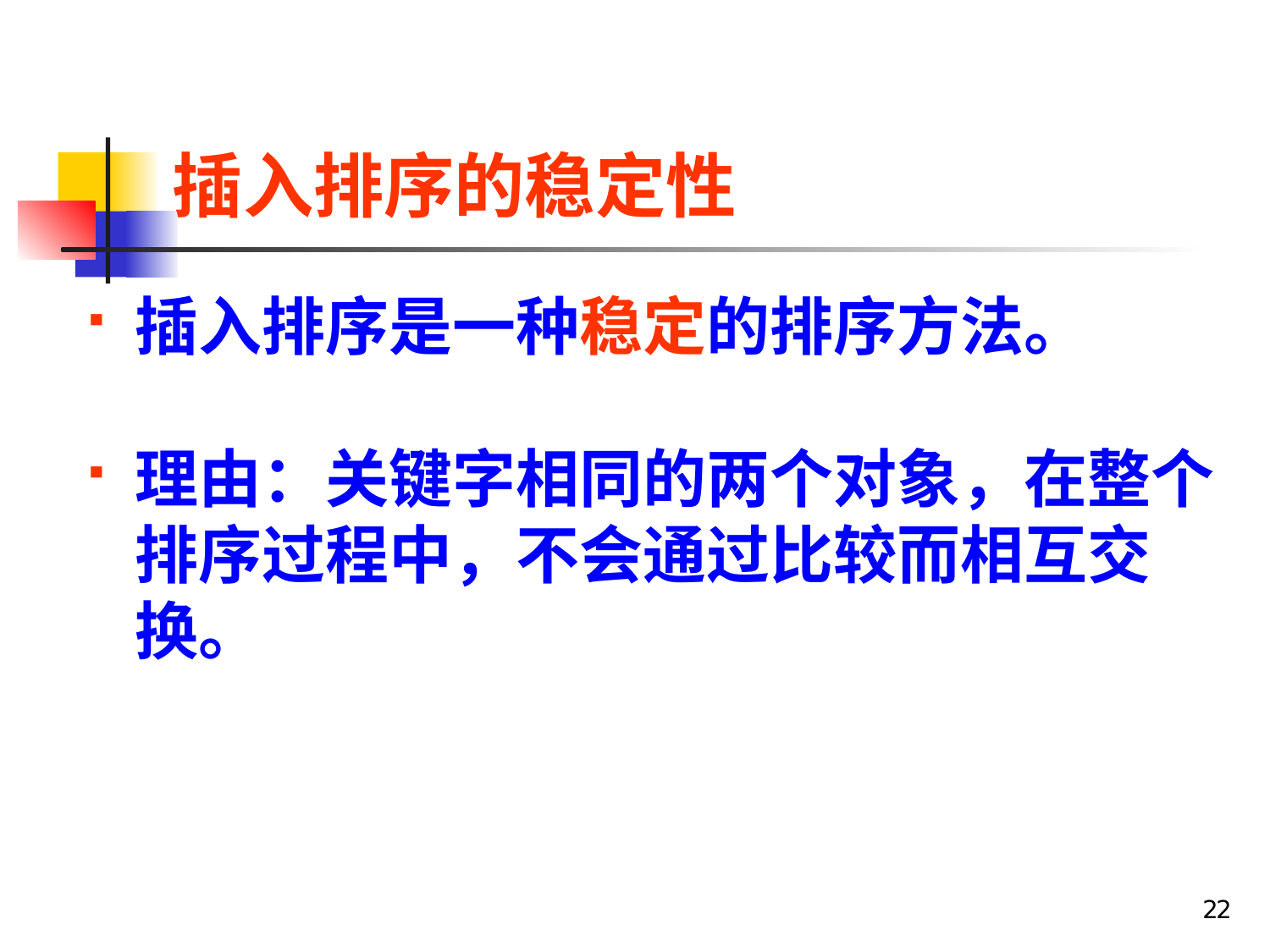

# 插入排序的稳定性
插入排序是一种稳定的排序方法。

理由：关键字相同的两个对象，在整个排序过程中，不会通过比较而相互交换。

22